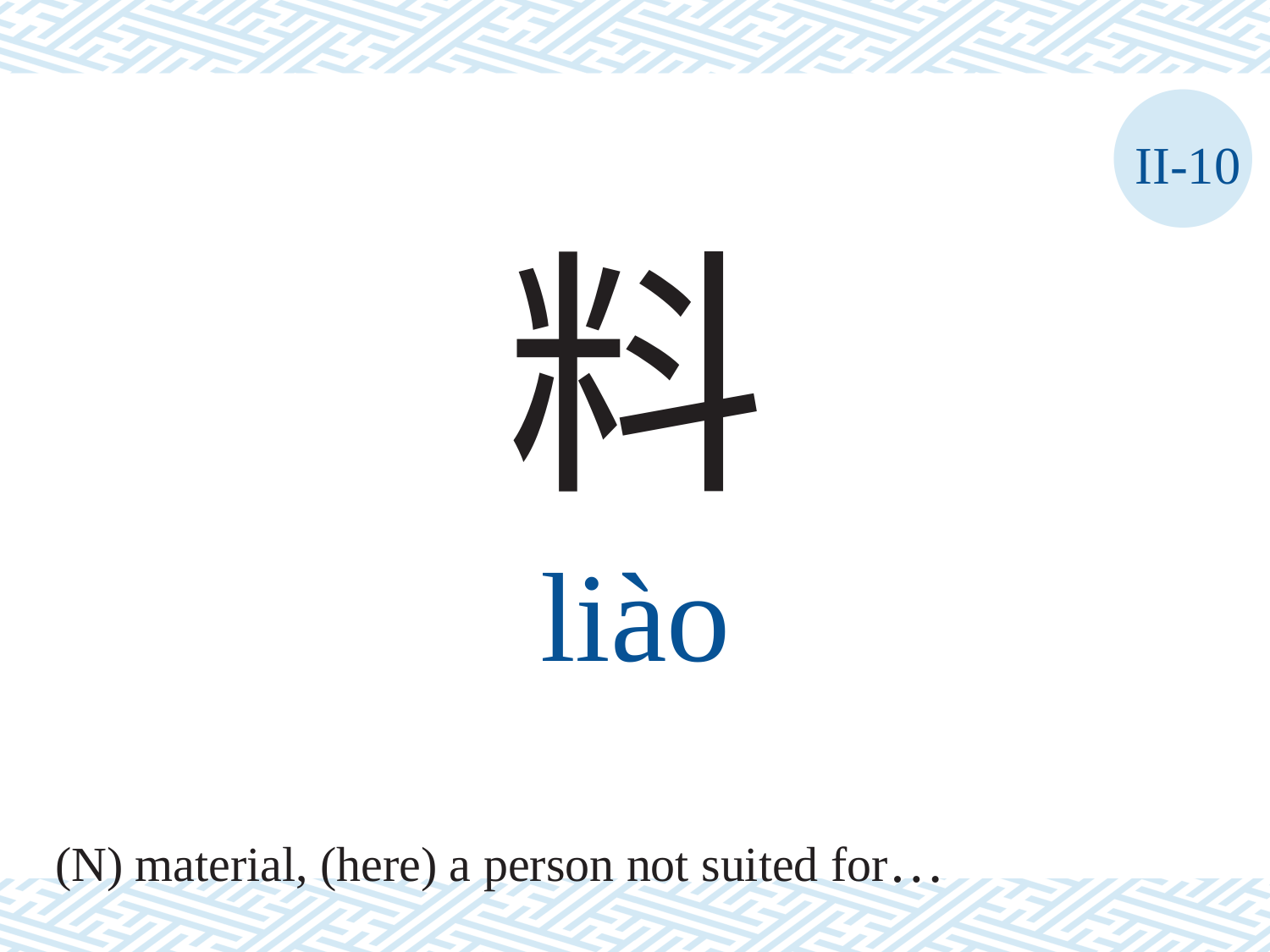

II-10
料
liào
(N) material, (here) a person not suited for…